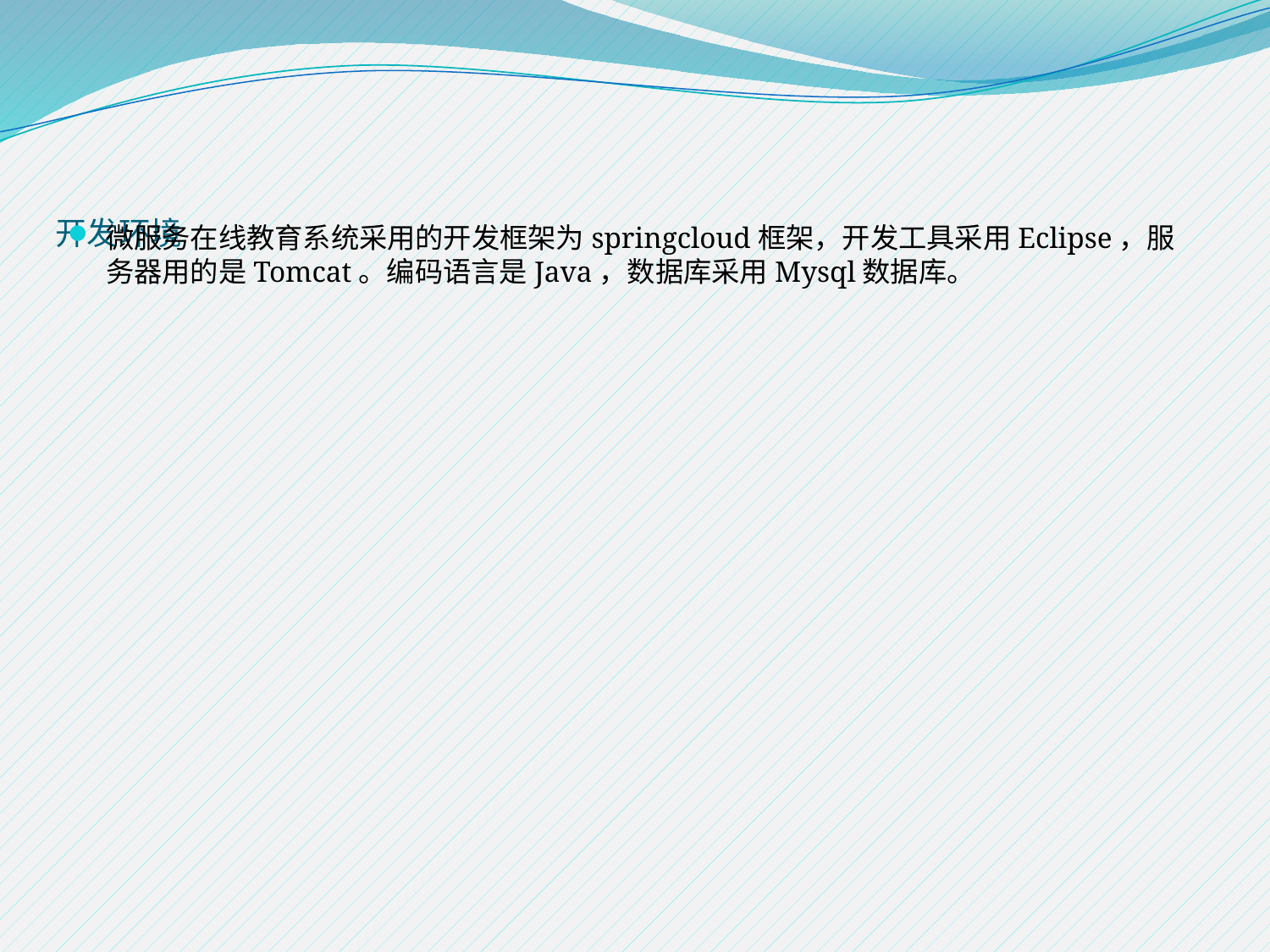

# 开发环境
微服务在线教育系统采用的开发框架为springcloud框架，开发工具采用Eclipse，服务器用的是Tomcat。编码语言是Java，数据库采用Mysql数据库。